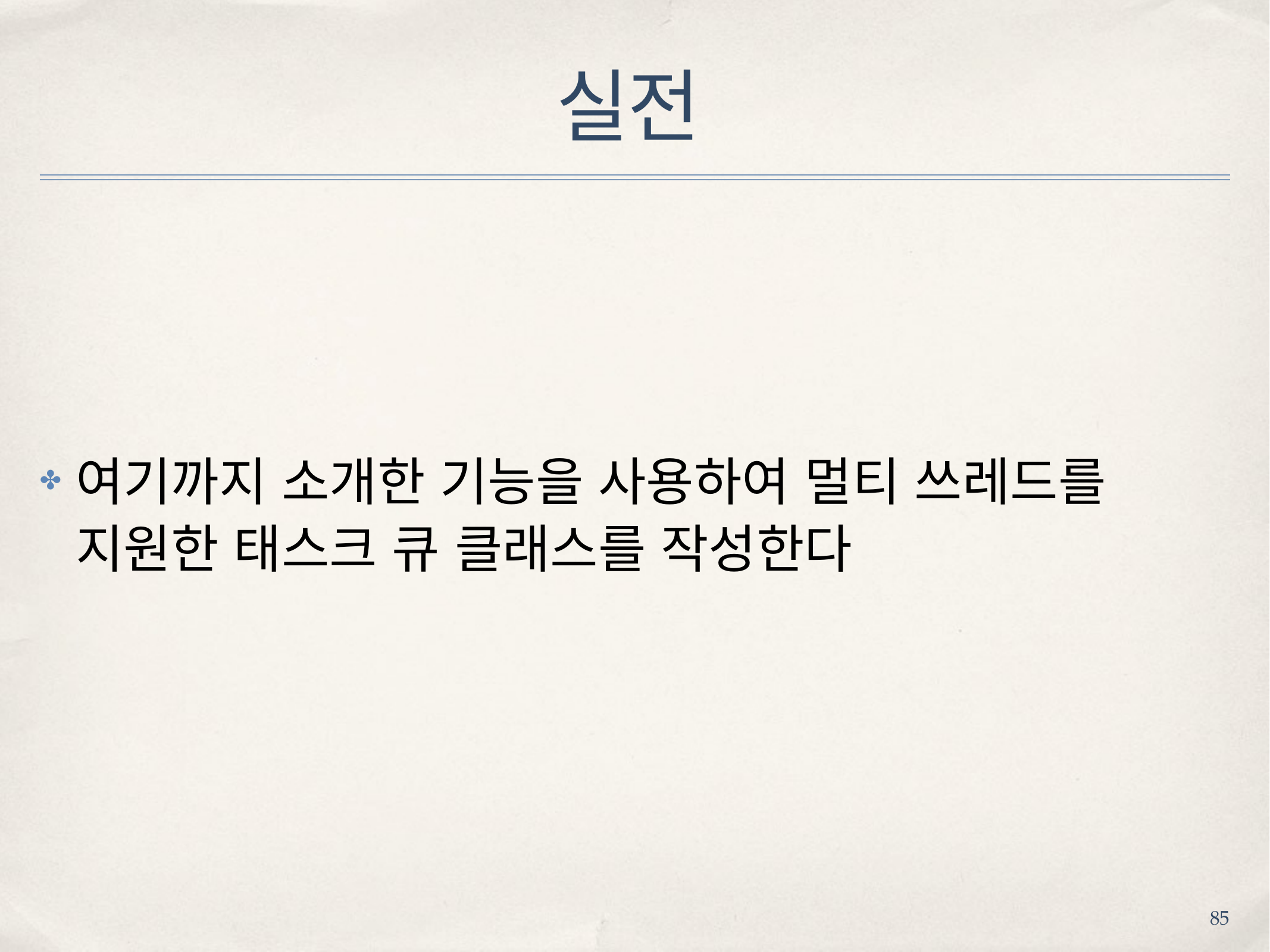

실전

여기까지 소개한 기능을 사용하여 멀티 쓰레드를 지원한 태스크 큐 클래스를 작성한다
✤
85